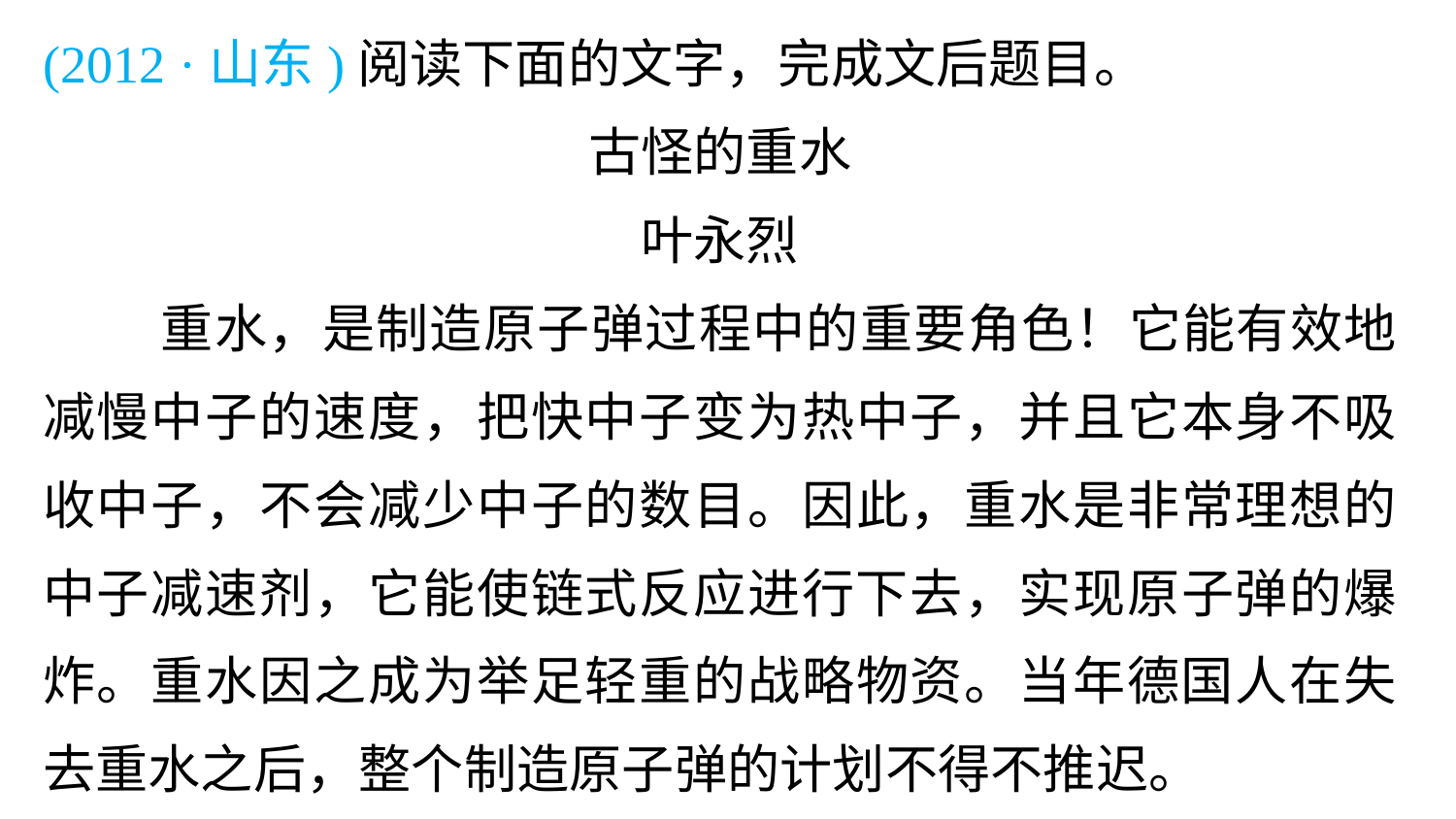

(2012 ·山东)阅读下面的文字，完成文后题目。
古怪的重水
叶永烈
        重水，是制造原子弹过程中的重要角色！它能有效地减慢中子的速度，把快中子变为热中子，并且它本身不吸收中子，不会减少中子的数目。因此，重水是非常理想的中子减速剂，它能使链式反应进行下去，实现原子弹的爆炸。重水因之成为举足轻重的战略物资。当年德国人在失去重水之后，整个制造原子弹的计划不得不推迟。